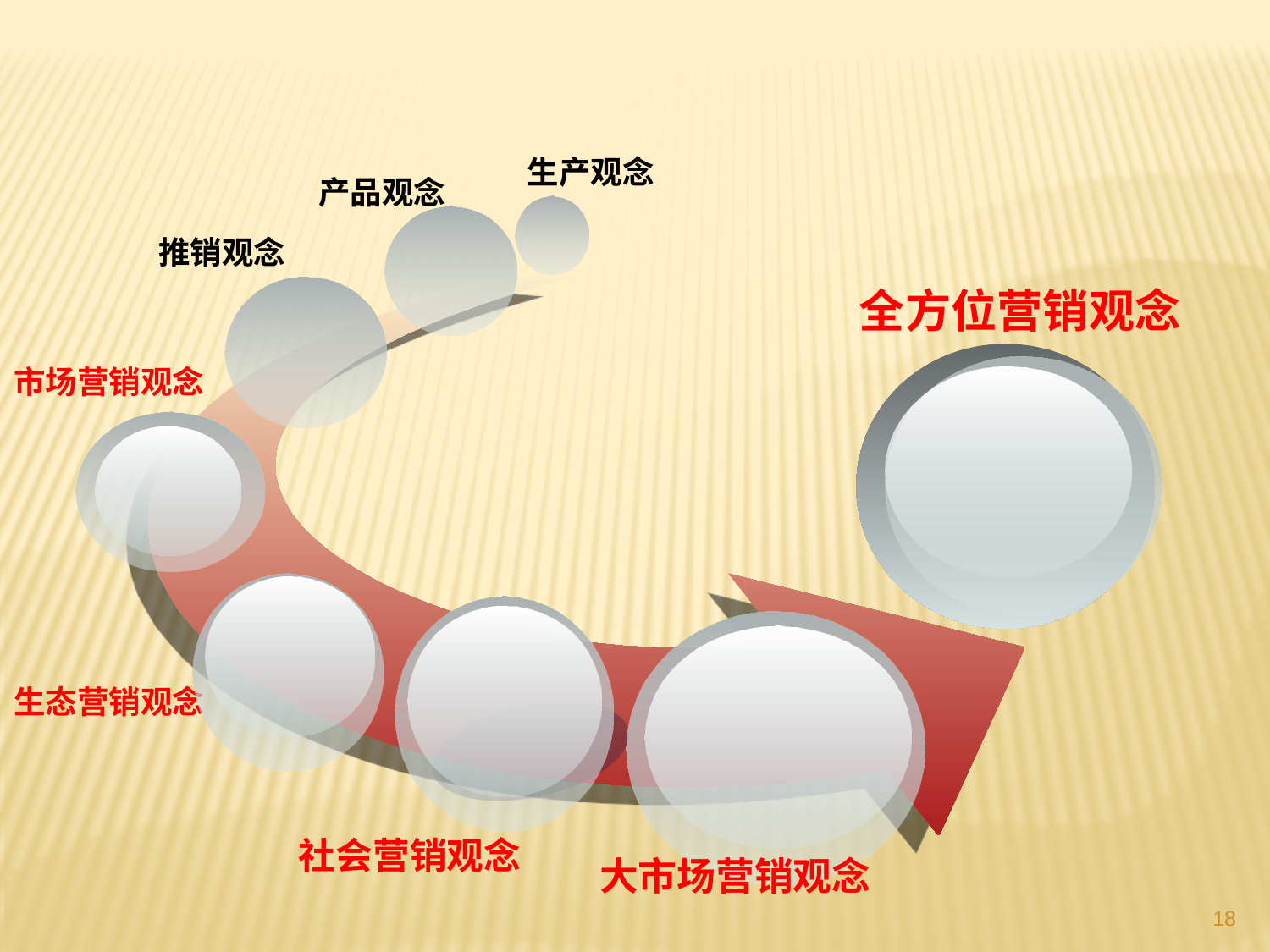

生产观念
产品观念

推销观念

全方位营销观念

市场营销观念

生态营销观念

社会营销观念
大市场营销观念
18